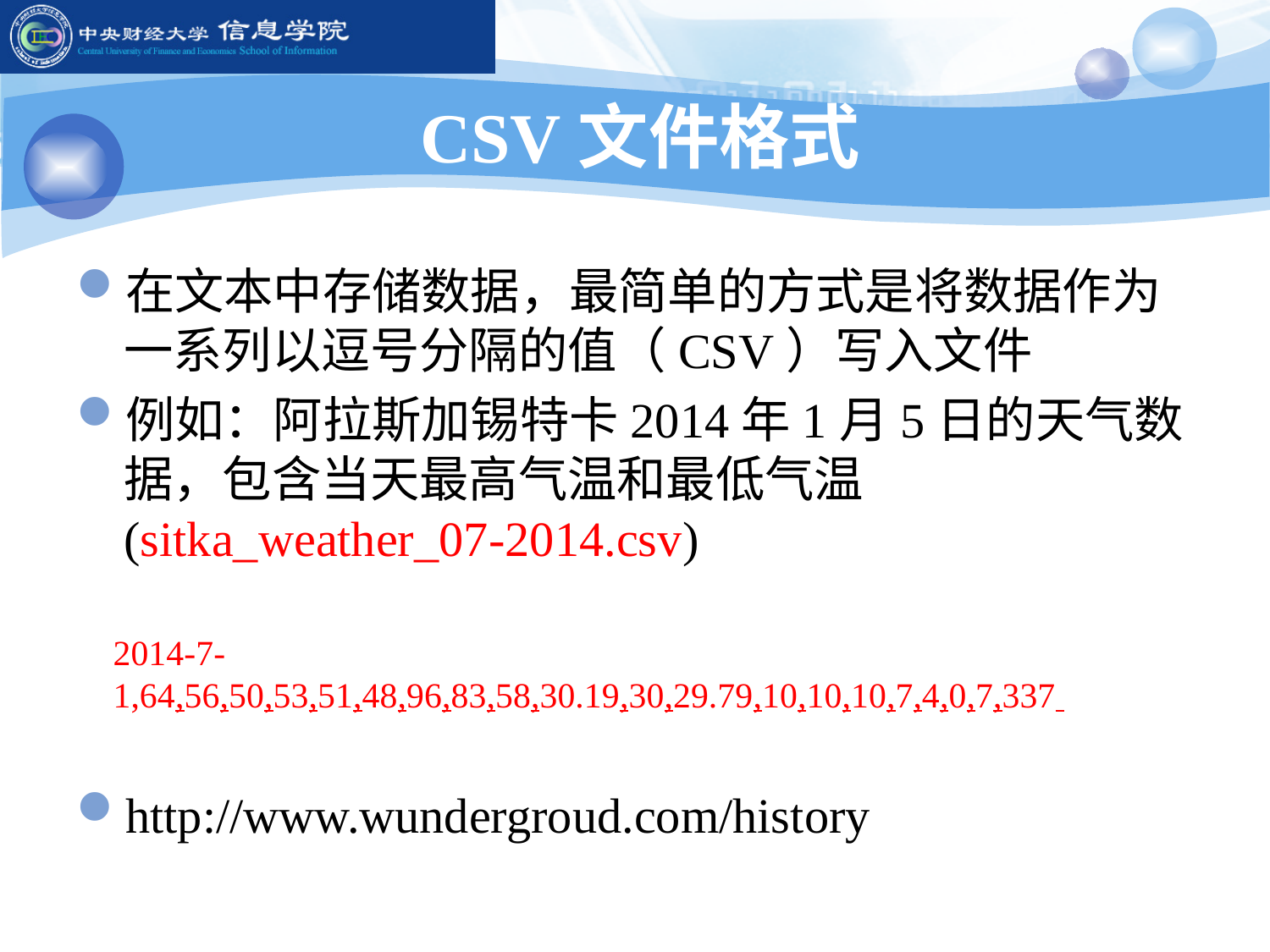

# CSV文件格式
在文本中存储数据，最简单的方式是将数据作为一系列以逗号分隔的值（CSV）写入文件
例如：阿拉斯加锡特卡2014年1月5日的天气数据，包含当天最高气温和最低气温(sitka_weather_07-2014.csv)

http://www.wundergroud.com/history

2014-7-1,64,56,50,53,51,48,96,83,58,30.19,30,29.79,10,10,10,7,4,0,7,337